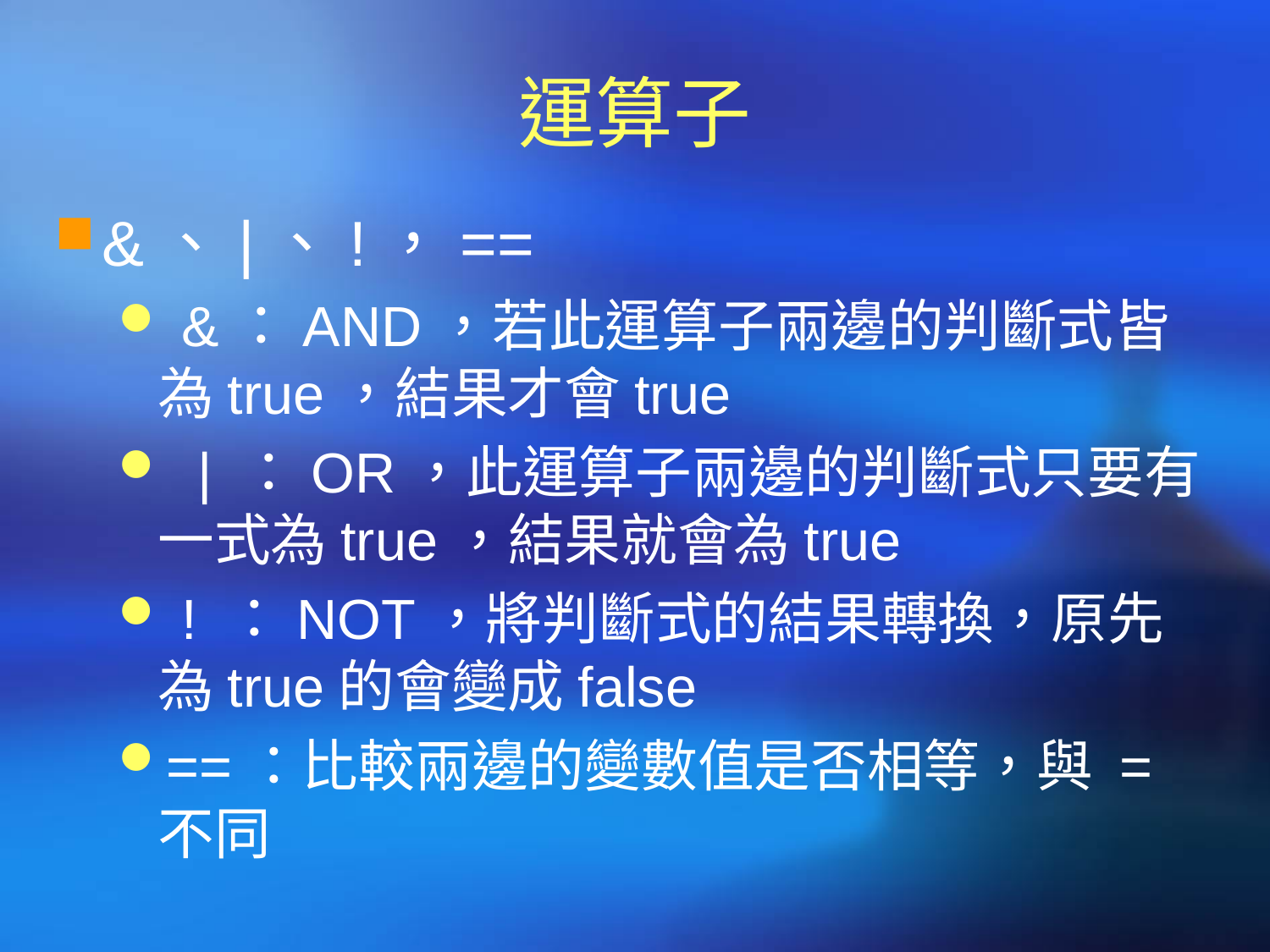

# 運算子
&、|、!，==
 &：AND，若此運算子兩邊的判斷式皆為true，結果才會true
  | ：OR，此運算子兩邊的判斷式只要有一式為true，結果就會為true
 ! ：NOT，將判斷式的結果轉換，原先為true的會變成false
==：比較兩邊的變數值是否相等，與 = 不同